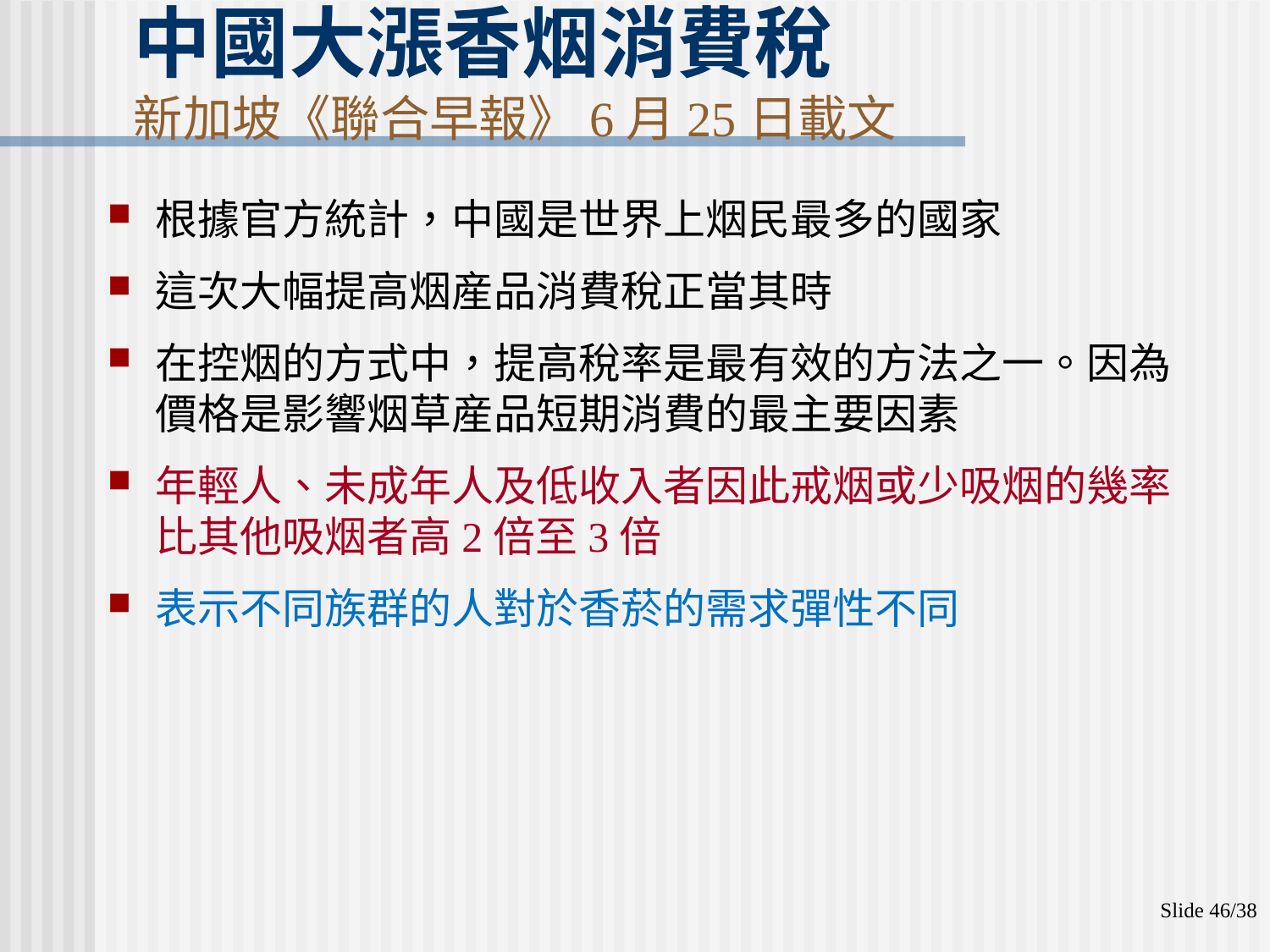

# 中國大漲香烟消費稅 新加坡《聯合早報》6月25日載文
根據官方統計，中國是世界上烟民最多的國家
這次大幅提高烟産品消費稅正當其時
在控烟的方式中，提高稅率是最有效的方法之一。因為價格是影響烟草産品短期消費的最主要因素
年輕人、未成年人及低收入者因此戒烟或少吸烟的幾率比其他吸烟者高2倍至3倍
表示不同族群的人對於香菸的需求彈性不同
Slide 46/38